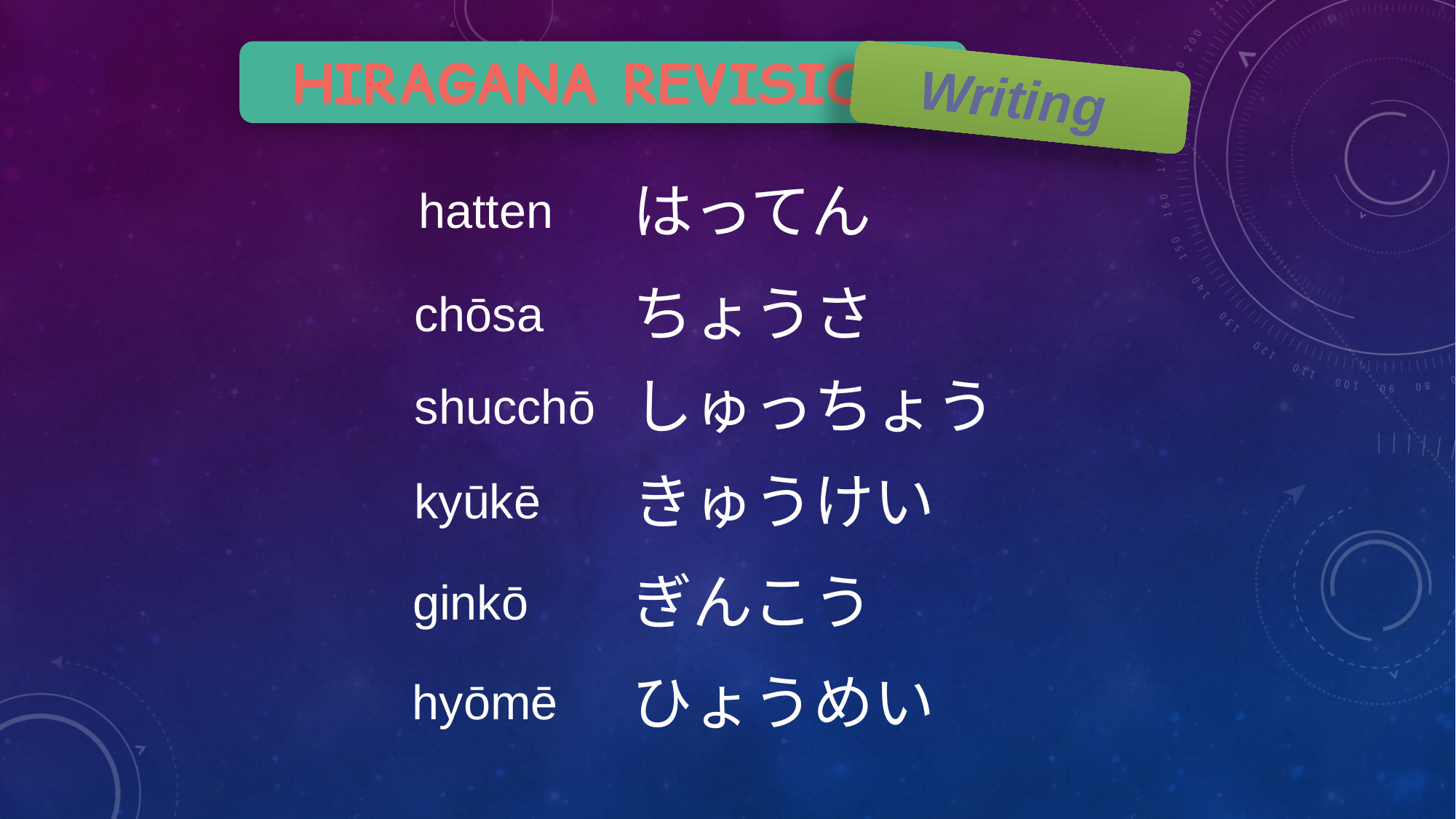

HIRAGANA REVISION
Writing
はってん
hatten
ちょうさ
chōsa
しゅっちょう
shucchō
きゅうけい
kyūkē
ぎんこう
ginkō
ひょうめい
hyōmē